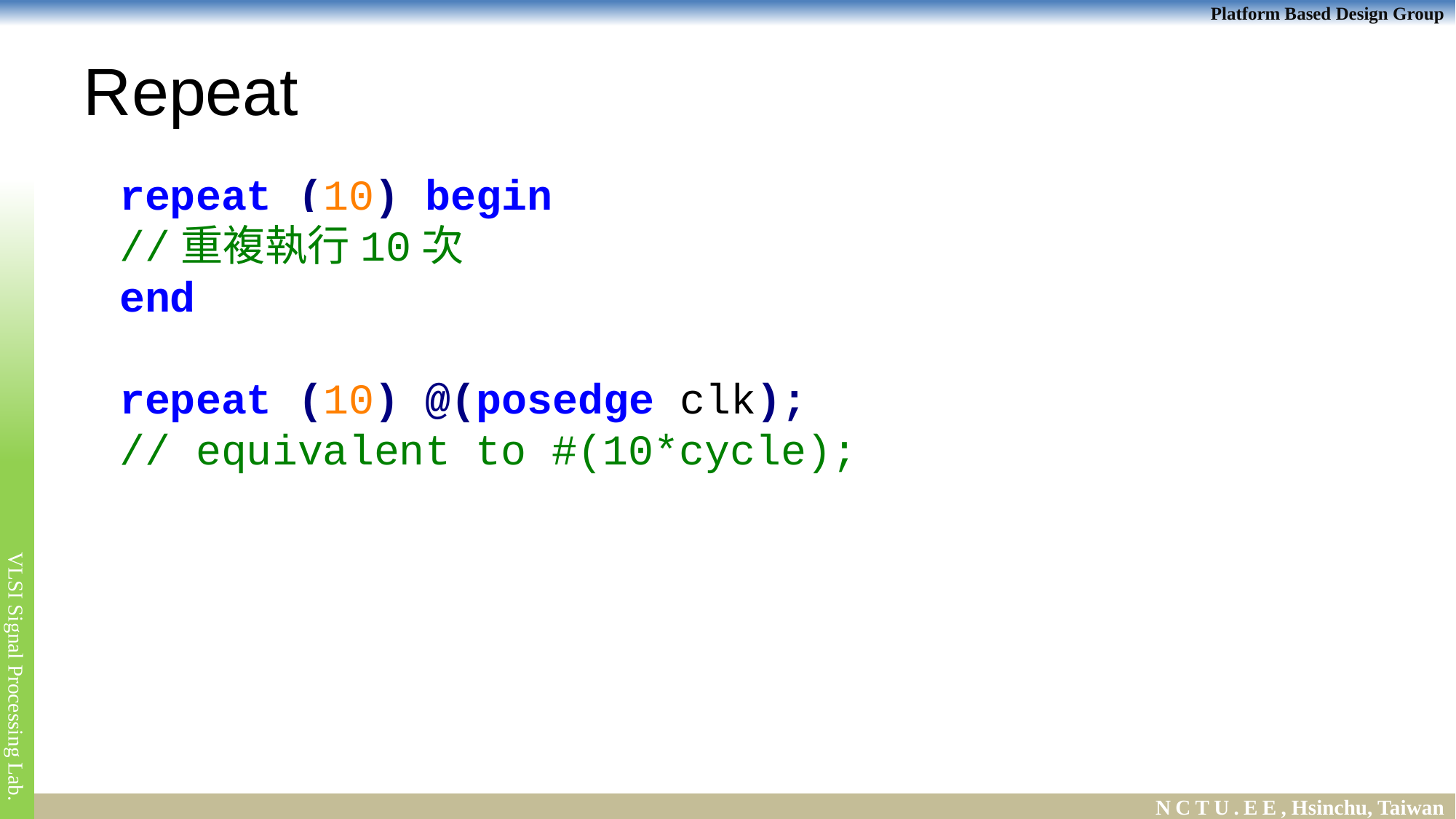

# Repeat

repeat (10) begin
//重複執行10次
end

repeat (10) @(posedge clk);
// equivalent to #(10*cycle);